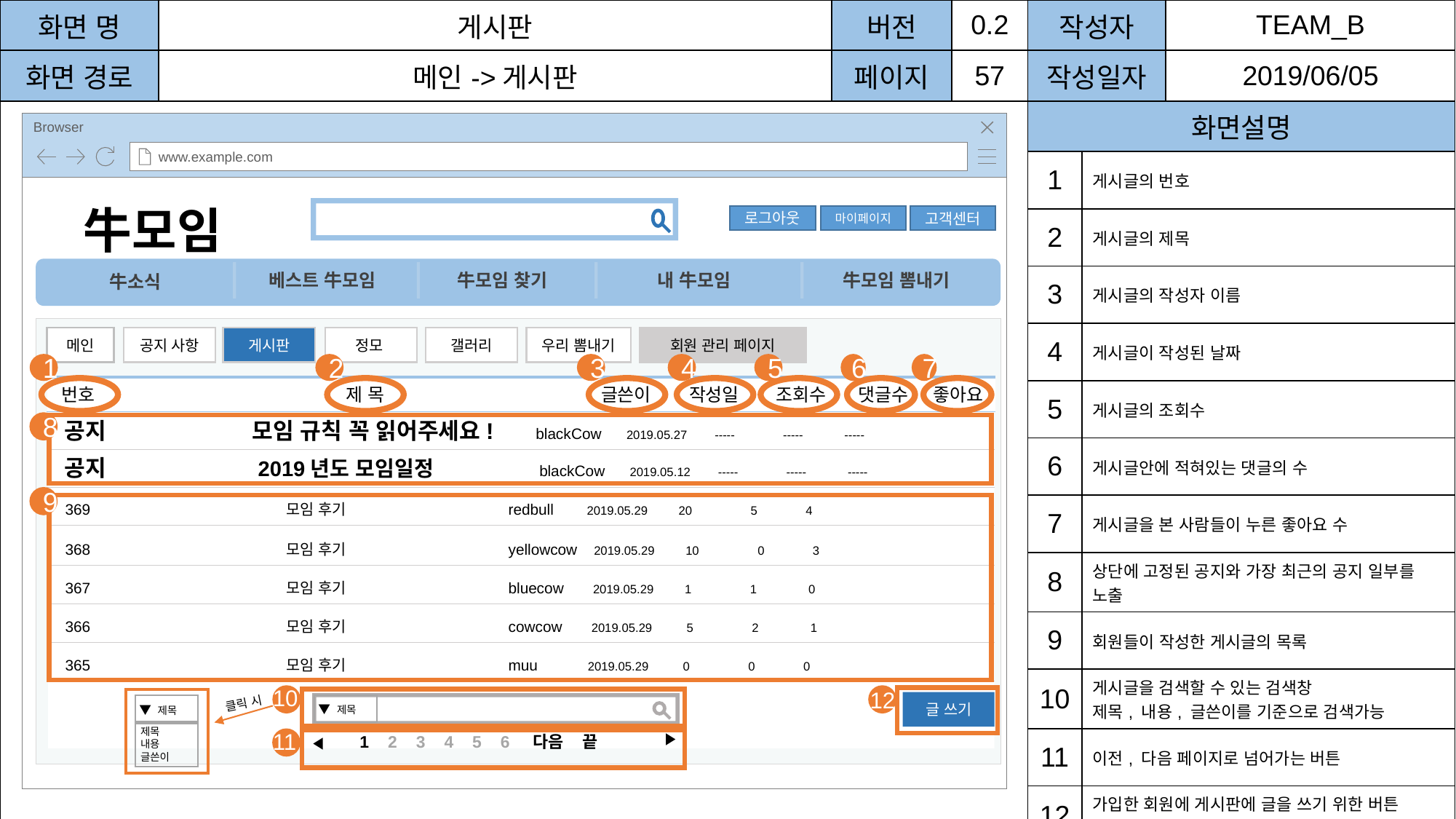

| 화면 명 | 게시판 | 버전 | 0.2 | 작성자 |  | TEAM\_B |
| --- | --- | --- | --- | --- | --- | --- |
| 화면 경로 | 메인->게시판 | 페이지 | 57 | 작성일자 |  | 2019/06/05 |
|  |  |  |  | 화면설명 |  |  |
|  |  |  |  | 1 | 게시글의 번호 |  |
|  |  |  |  | 2 | 게시글의 제목 |  |
|  |  |  |  | 3 | 게시글의 작성자 이름 |  |
|  |  |  |  | 4 | 게시글이 작성된 날짜 |  |
|  |  |  |  | 5 | 게시글의 조회수 |  |
|  |  |  |  | 6 | 게시글안에 적혀있는 댓글의 수 |  |
|  |  |  |  | 7 | 게시글을 본 사람들이 누른 좋아요 수 |  |
|  |  |  |  | 8 | 상단에 고정된 공지와 가장 최근의 공지 일부를 노출 |  |
|  |  |  |  | 9 | 회원들이 작성한 게시글의 목록 |  |
|  |  |  |  | 10 | 게시글을 검색할 수 있는 검색창 제목, 내용, 글쓴이를 기준으로 검색가능 |  |
|  |  |  |  | 11 | 이전, 다음 페이지로 넘어가는 버튼 |  |
|  |  |  |  | 12 | 가입한 회원에 게시판에 글을 쓰기 위한 버튼 글 작성 페이지로 이동 |  |
Browser

www.example.com

牛모임

로그아웃
마이페이지
고객센터

베스트 牛모임
牛모임 찾기
내 牛모임
牛모임 뽐내기
牛소식

메인
공지 사항
게시판
정모
갤러리
우리 뽐내기
회원 관리 페이지
1
2
3
4
5
6
7

번호
제 목
글쓴이
작성일
조회수
댓글수
좋아요
 공지                       모임 규칙 꼭 읽어주세요!       blackCow      2019.05.27        -----              -----            -----

8

 공지                       2019년도 모임일정                  blackCow      2019.05.12        -----              -----            -----
9
  369                                              모임 후기                                      redbull        2019.05.29         20                 5              4

  368                                              모임 후기                                      yellowcow    2019.05.29         10                 0              3
  367                                              모임 후기                                      bluecow       2019.05.29         1                 1               0
  366                                              모임 후기                                      cowcow       2019.05.29          5                 2               1
  365                                              모임 후기                                      muu            2019.05.29          0                 0              0
10
12

클릭 시

글 쓰기

▼ 제목
제목
내용
글쓴이

▼ 제목
11
▶
1    2    3    4    5    6    다음    끝
◀